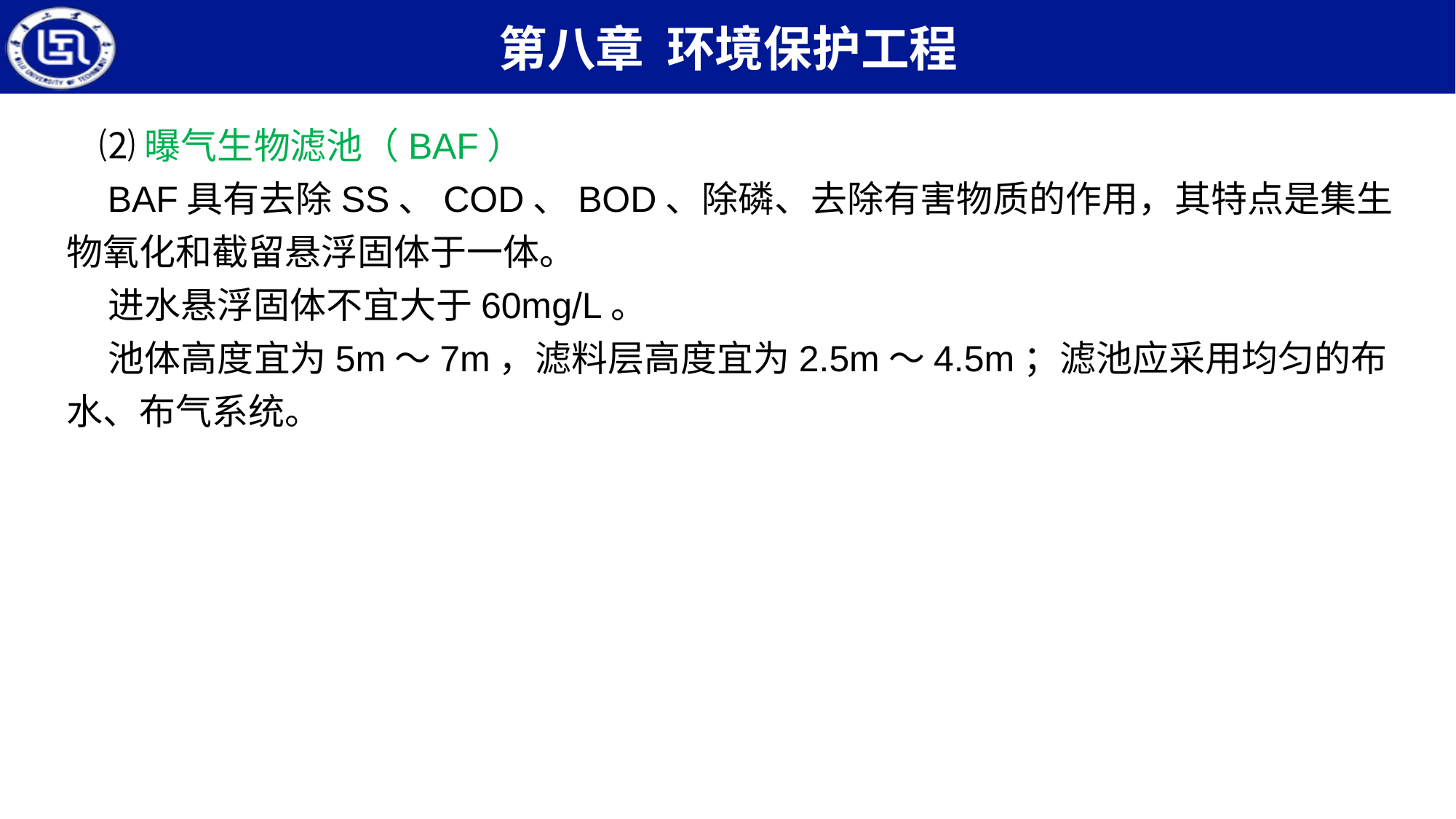

⑵曝气生物滤池（BAF）
    BAF具有去除SS、COD、BOD、除磷、去除有害物质的作用，其特点是集生物氧化和截留悬浮固体于一体。
    进水悬浮固体不宜大于60mg/L。
    池体高度宜为5m～7m，滤料层高度宜为2.5m～4.5m；滤池应采用均匀的布水、布气系统。